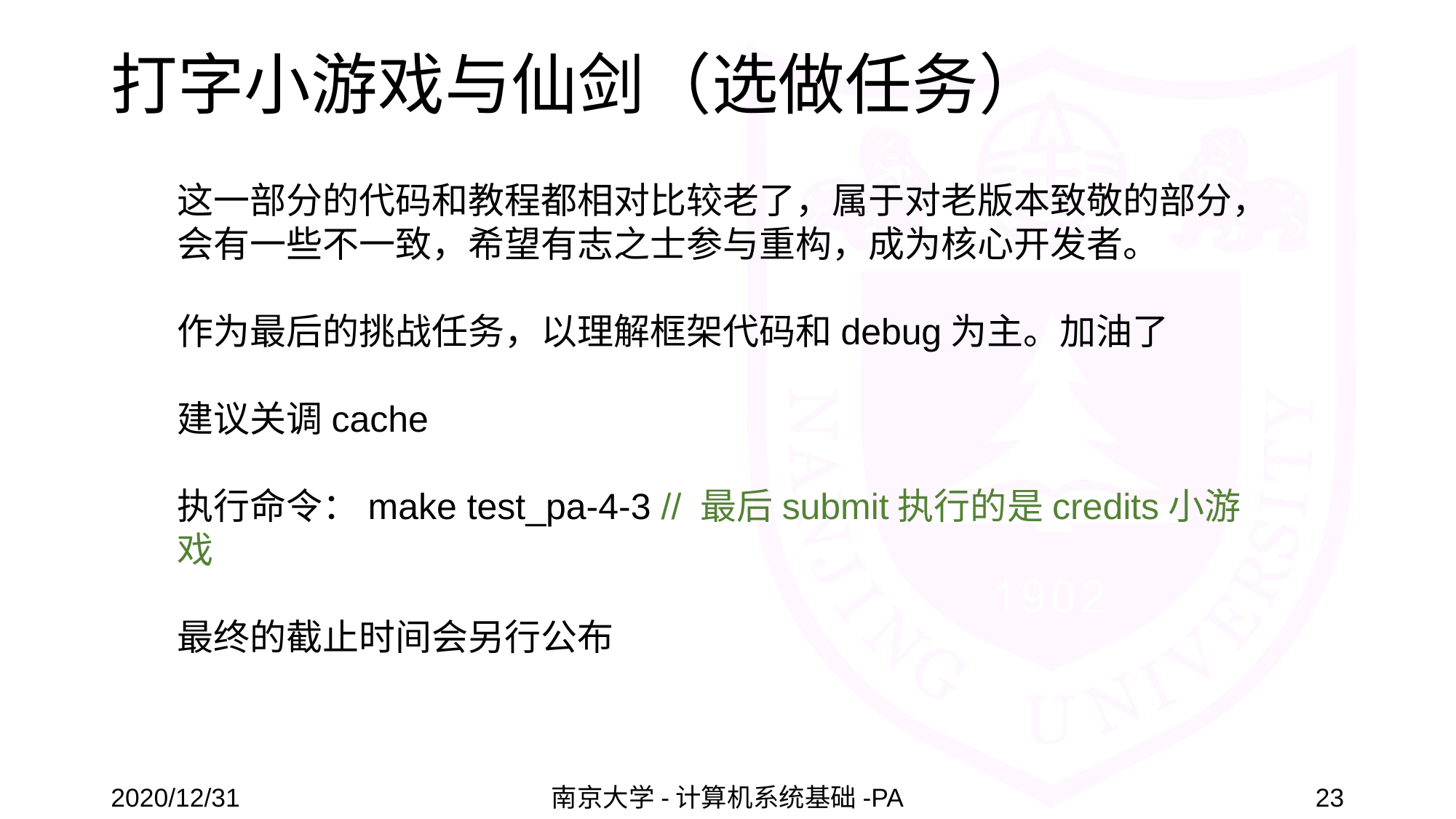

# 打字小游戏与仙剑（选做任务）
这一部分的代码和教程都相对比较老了，属于对老版本致敬的部分，会有一些不一致，希望有志之士参与重构，成为核心开发者。

作为最后的挑战任务，以理解框架代码和debug为主。加油了

建议关调cache

执行命令：make test_pa-4-3 // 最后submit执行的是credits小游戏

最终的截止时间会另行公布
2020/12/31
南京大学-计算机系统基础-PA
23